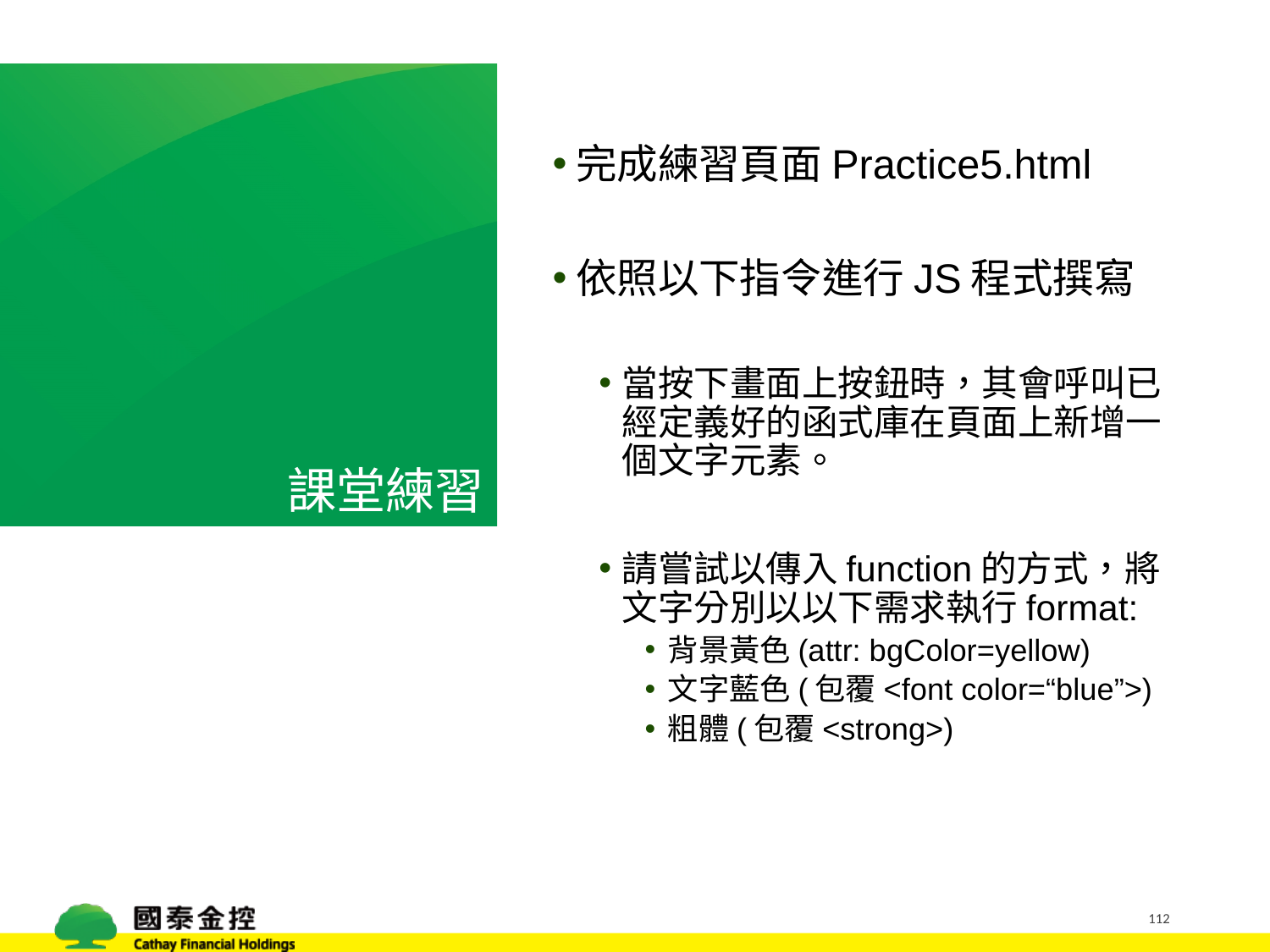

# 課堂練習
完成練習頁面Practice5.html

依照以下指令進行JS程式撰寫

當按下畫面上按鈕時，其會呼叫已經定義好的函式庫在頁面上新增一個文字元素。

請嘗試以傳入function的方式，將文字分別以以下需求執行format:
背景黃色(attr: bgColor=yellow)
文字藍色(包覆<font color=“blue”>)
粗體(包覆<strong>)